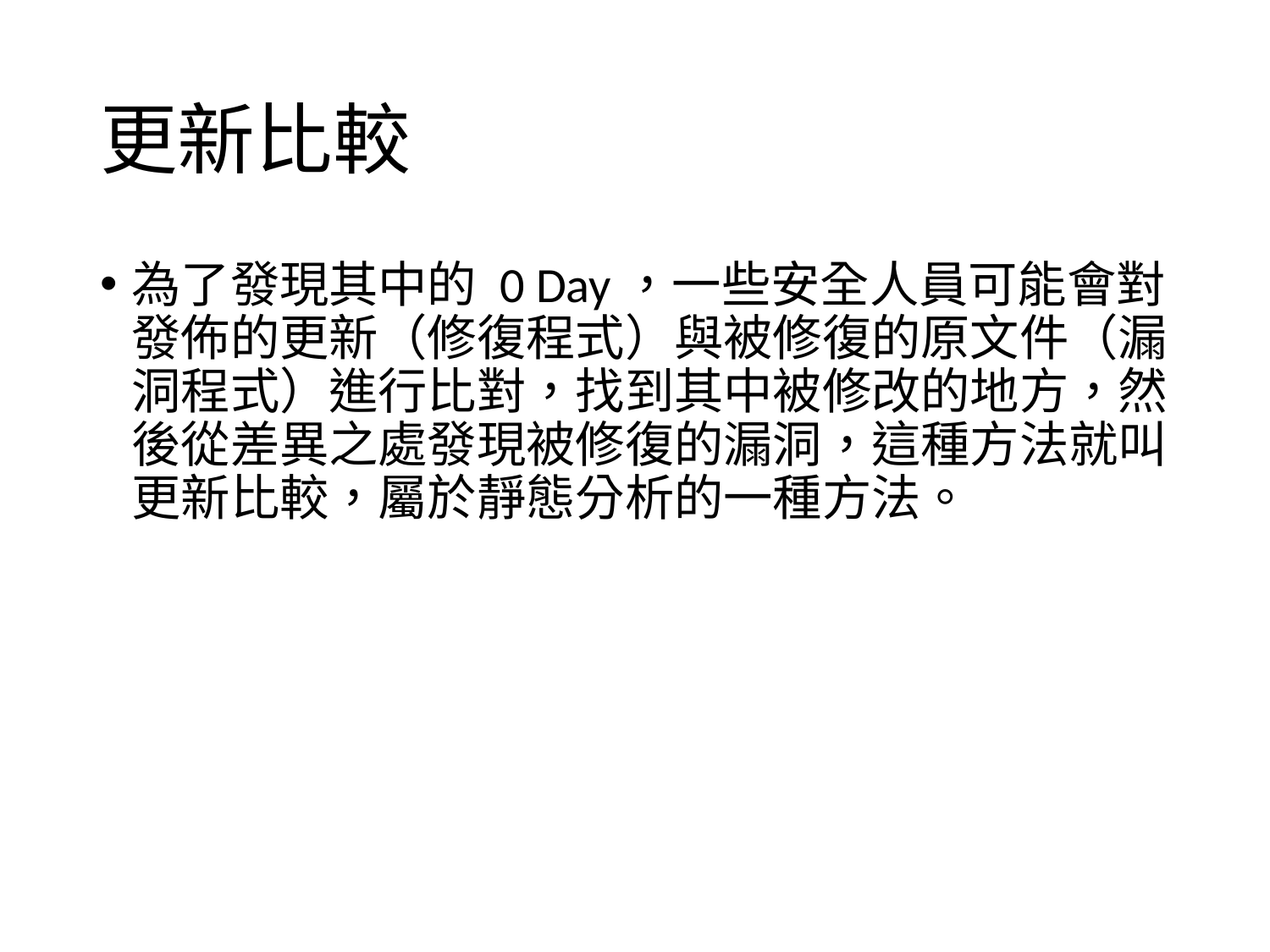

# 更新比較
為了發現其中的 0 Day，一些安全人員可能會對發佈的更新（修復程式）與被修復的原文件（漏洞程式）進行比對，找到其中被修改的地方，然後從差異之處發現被修復的漏洞，這種方法就叫更新比較，屬於靜態分析的一種方法。